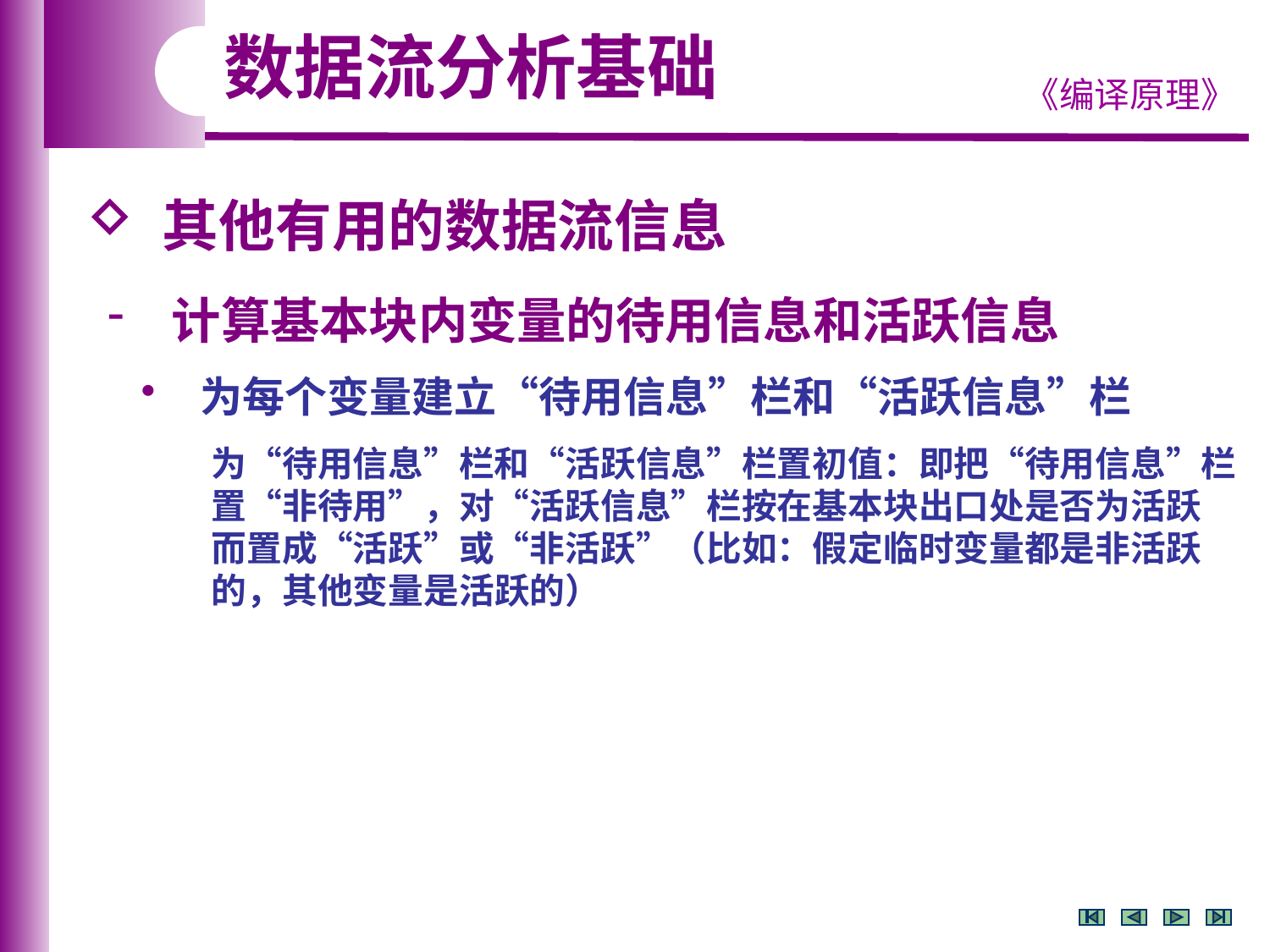

数据流分析基础
 其他有用的数据流信息
  计算基本块内变量的待用信息和活跃信息

  为每个变量建立“待用信息”栏和“活跃信息”栏

    为“待用信息”栏和“活跃信息”栏置初值：即把“待用信息”栏
    置“非待用”，对“活跃信息”栏按在基本块出口处是否为活跃
    而置成“活跃”或“非活跃”（比如：假定临时变量都是非活跃
    的，其他变量是活跃的）